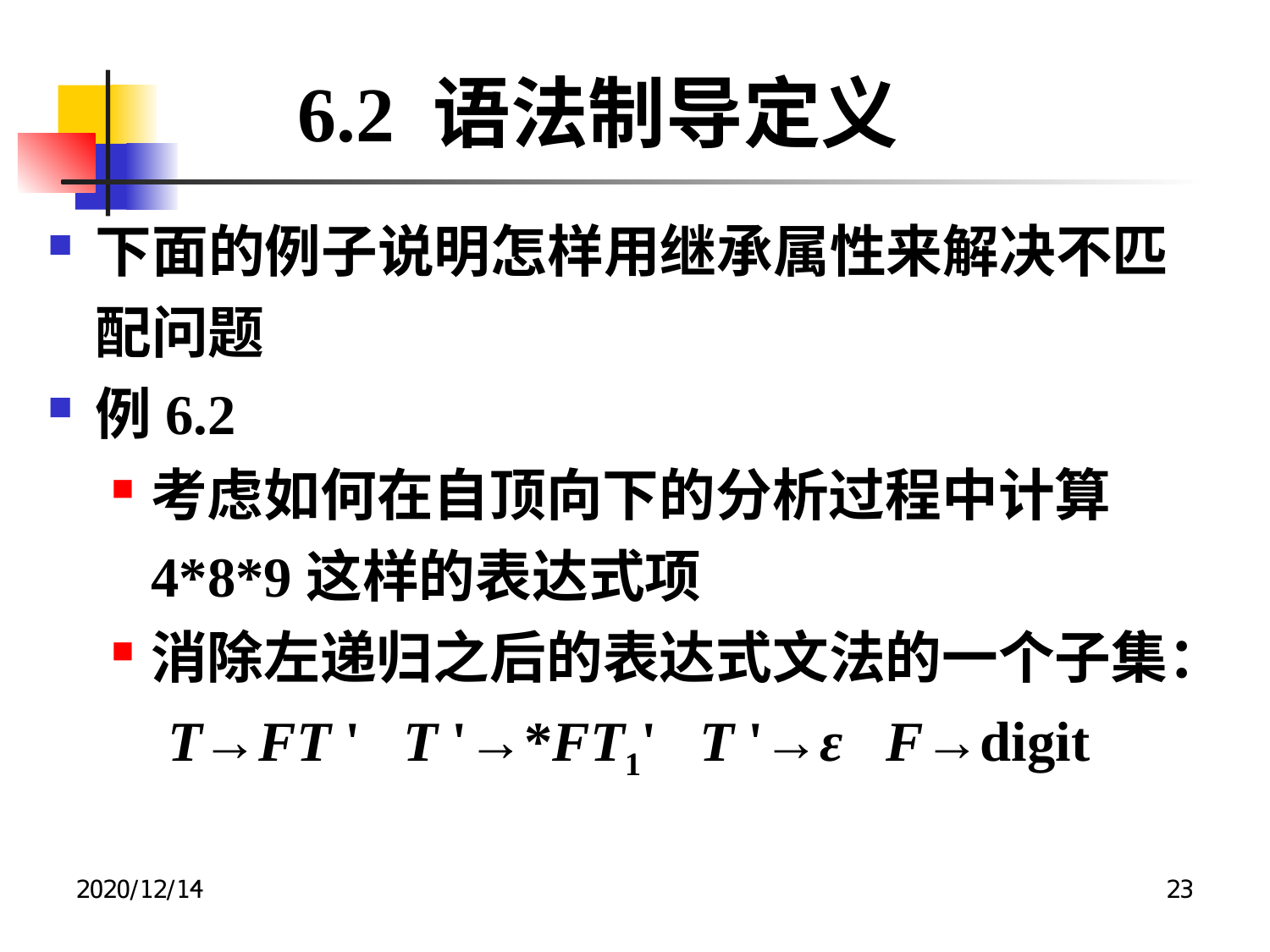

6.2 语法制导定义
下面的例子说明怎样用继承属性来解决不匹配问题
例6.2
考虑如何在自顶向下的分析过程中计算4*8*9这样的表达式项
消除左递归之后的表达式文法的一个子集：
    T→FT '   T '→*FT1'   T '→ε   F→digit
2020/12/14
23